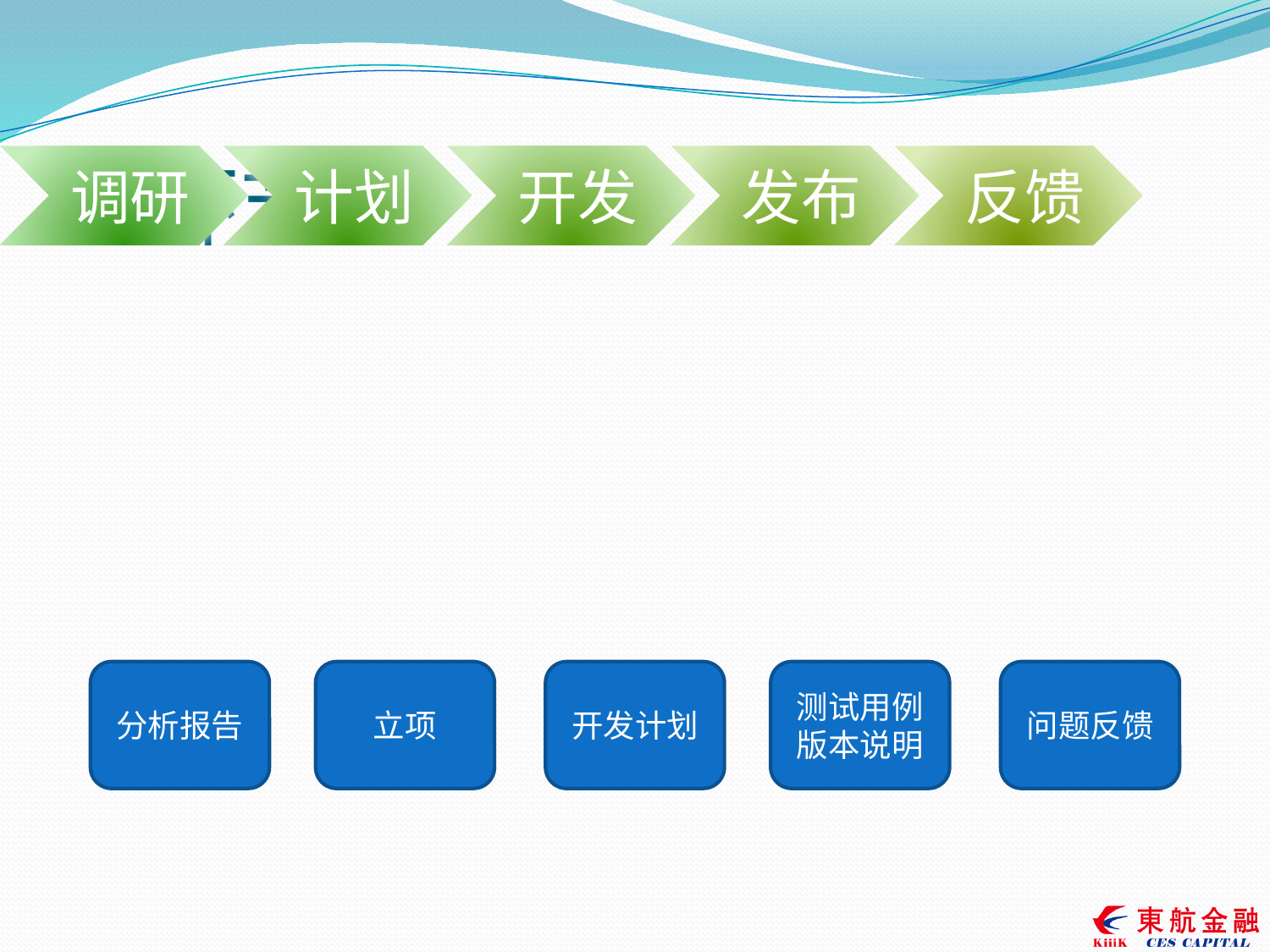

# 五环节
调研
计划
开发
发布
反馈
分析报告
立项
测试用例
版本说明
问题反馈
开发计划